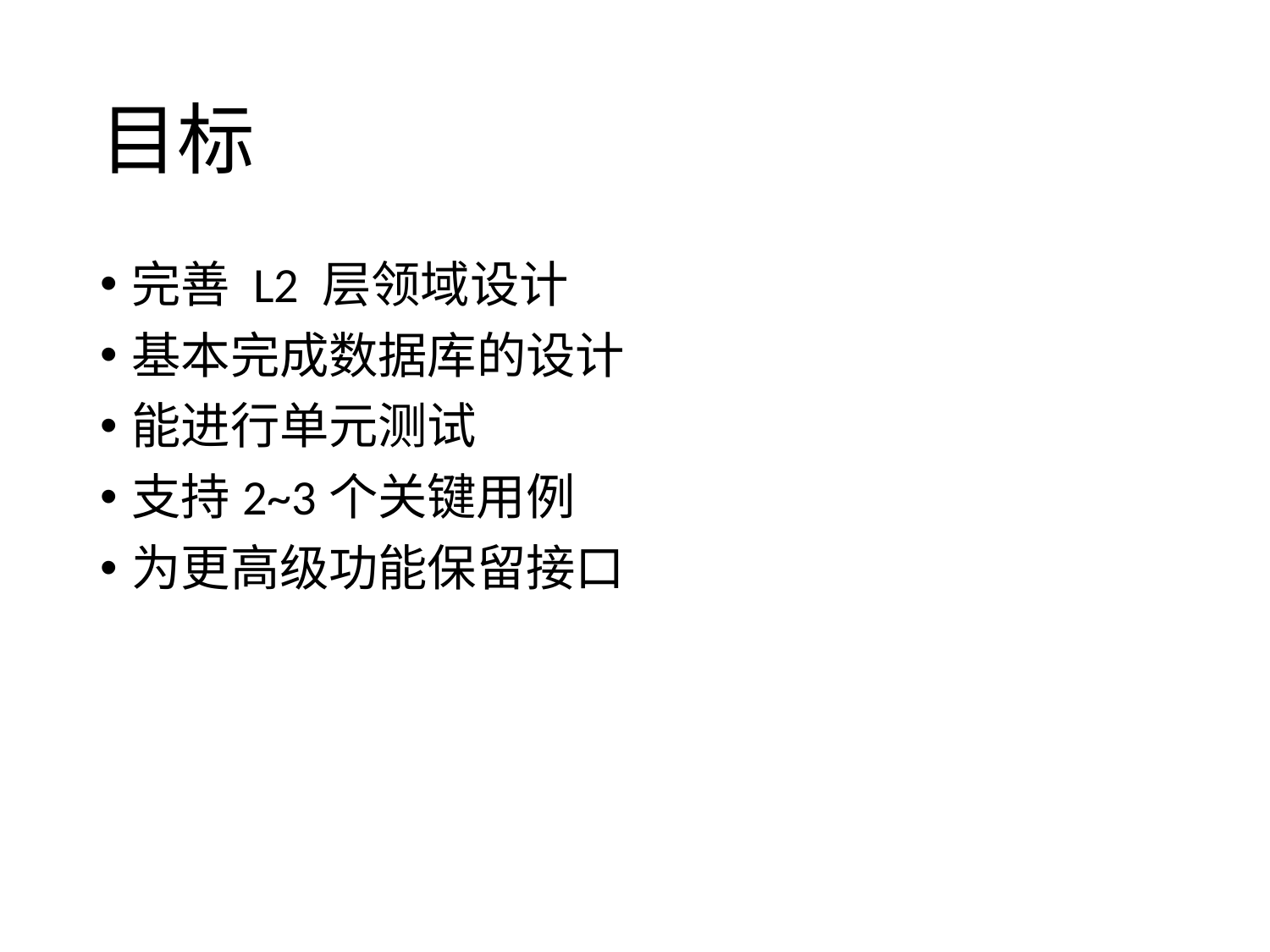

# 目标
完善 L2 层领域设计
基本完成数据库的设计
能进行单元测试
支持2~3个关键用例
为更高级功能保留接口